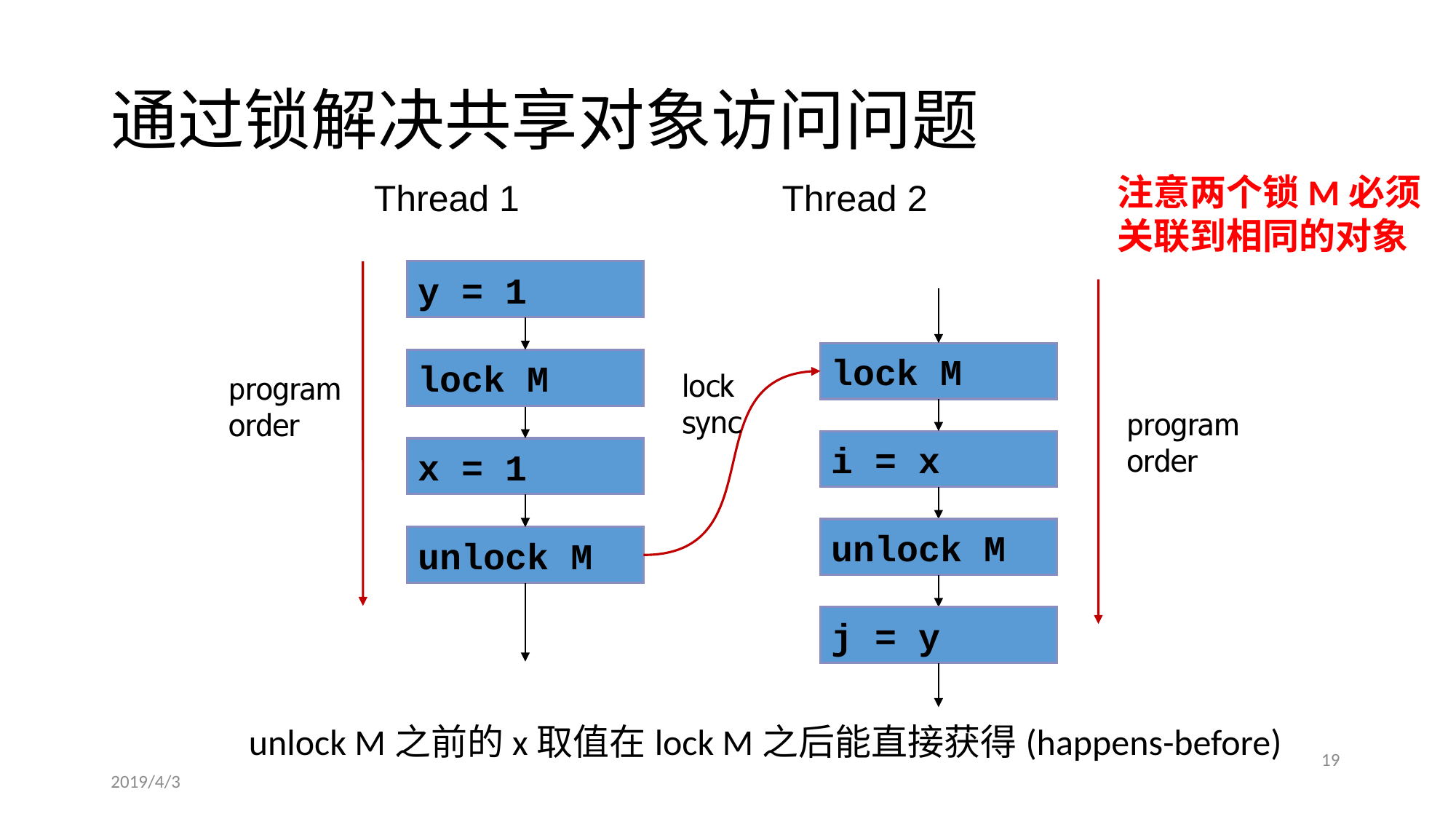

# 通过锁解决共享对象访问问题
注意两个锁M必须关联到相同的对象
Thread 1
Thread 2

y = 1

lock M
lock M
lock
sync
program
order
program
order
i = x
x = 1
unlock M
unlock M
j = y
unlock M之前的x取值在lock M之后能直接获得(happens-before)
2019/4/3
19